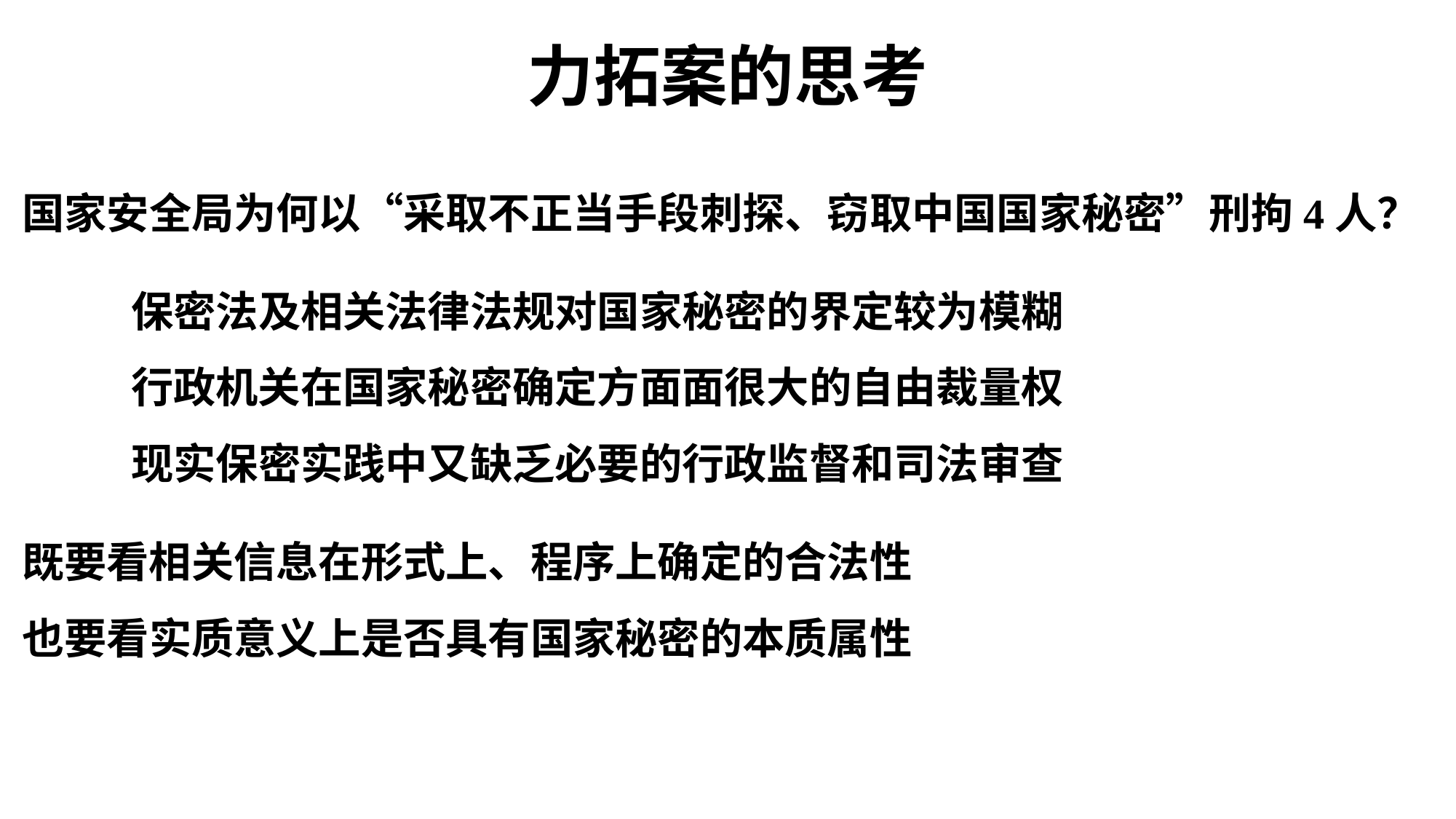

# 力拓案的思考
国家安全局为何以“采取不正当手段刺探、窃取中国国家秘密”刑拘4人？

	保密法及相关法律法规对国家秘密的界定较为模糊
	行政机关在国家秘密确定方面面很大的自由裁量权
	现实保密实践中又缺乏必要的行政监督和司法审查

既要看相关信息在形式上、程序上确定的合法性
也要看实质意义上是否具有国家秘密的本质属性